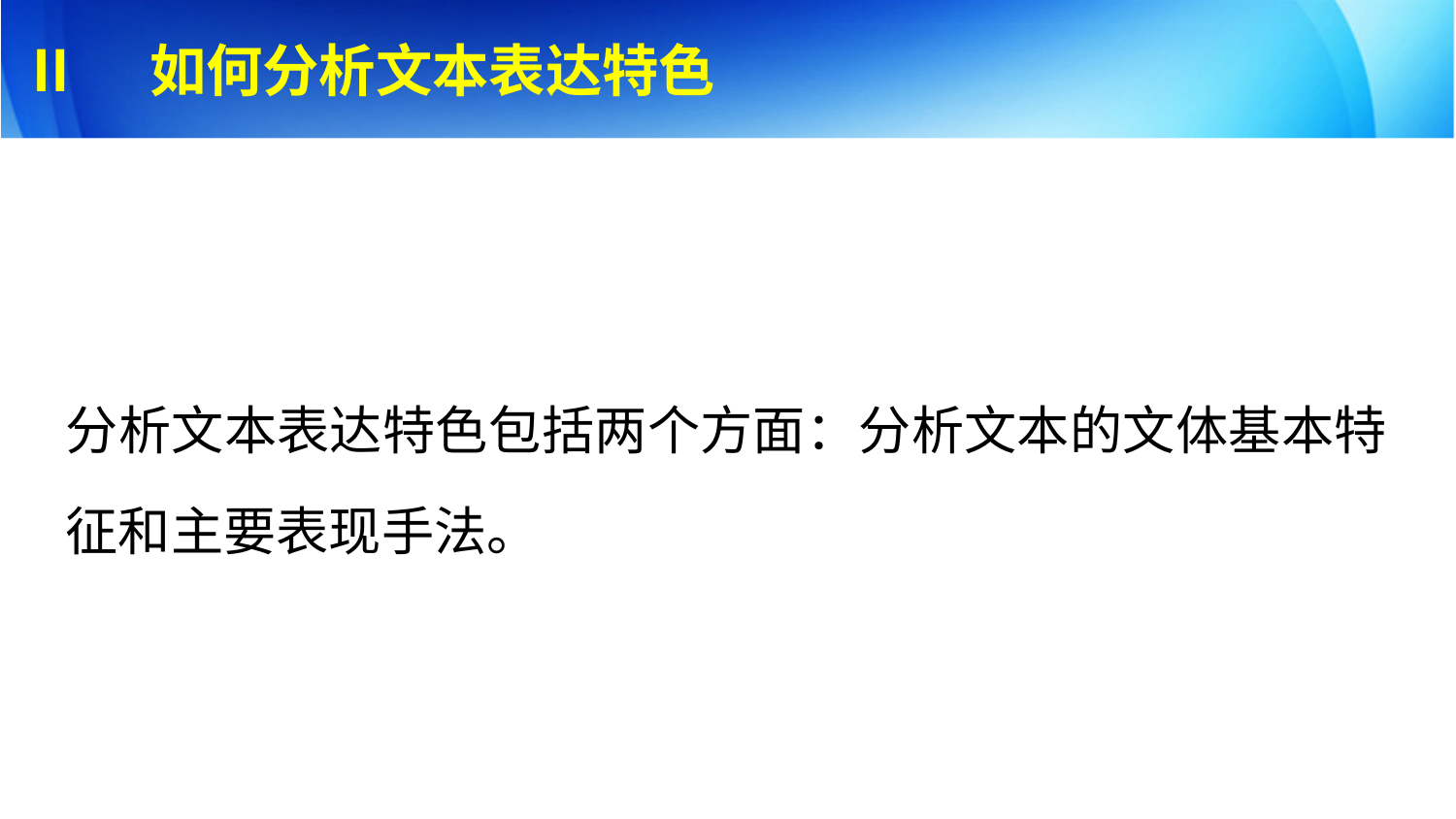

Ⅱ　如何分析文本表达特色
分析文本表达特色包括两个方面：分析文本的文体基本特征和主要表现手法。